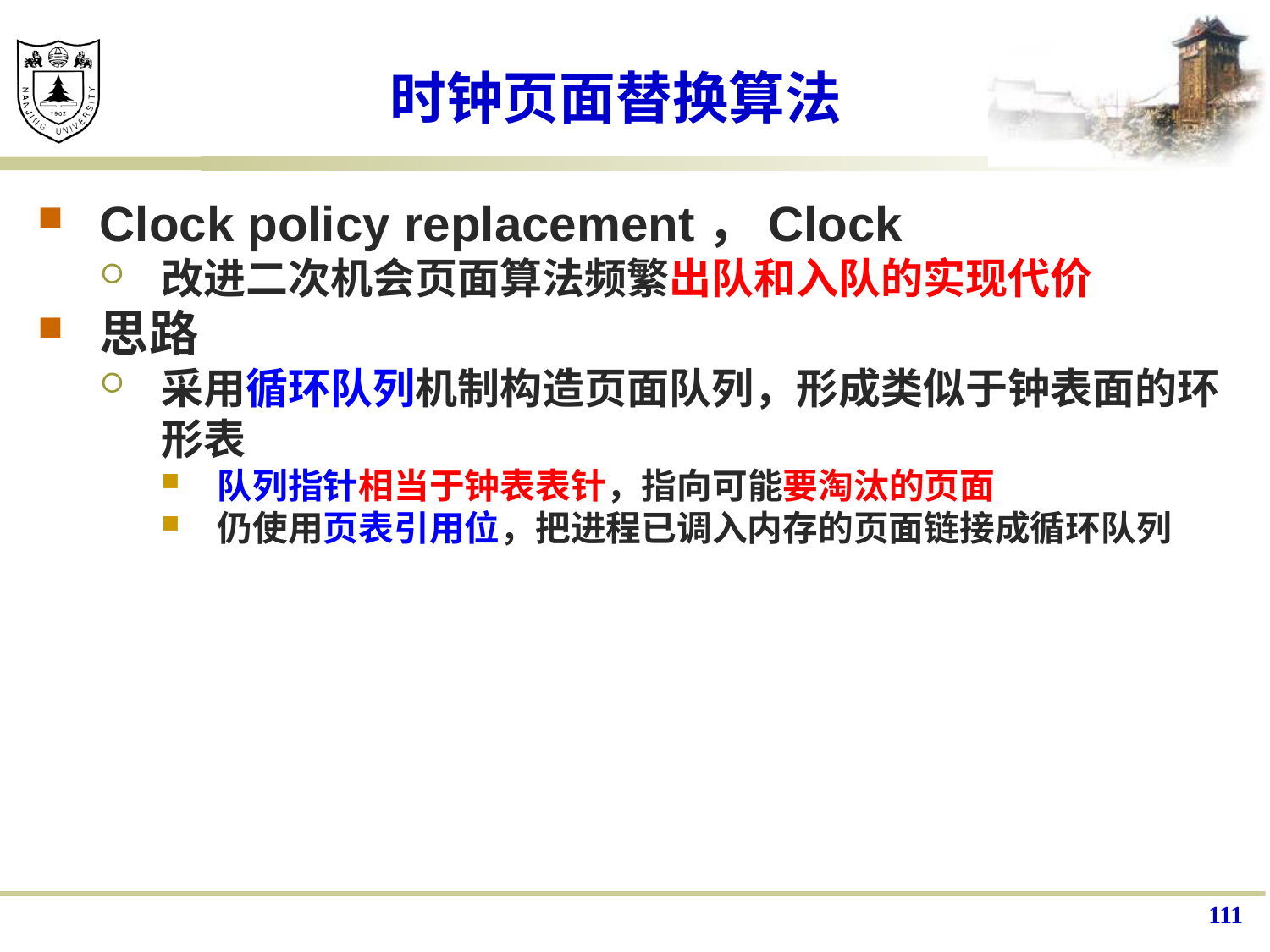

# 时钟页面替换算法
Clock policy replacement，Clock
改进二次机会页面算法频繁出队和入队的实现代价
思路
采用循环队列机制构造页面队列，形成类似于钟表面的环形表
队列指针相当于钟表表针，指向可能要淘汰的页面
仍使用页表引用位，把进程已调入内存的页面链接成循环队列
111